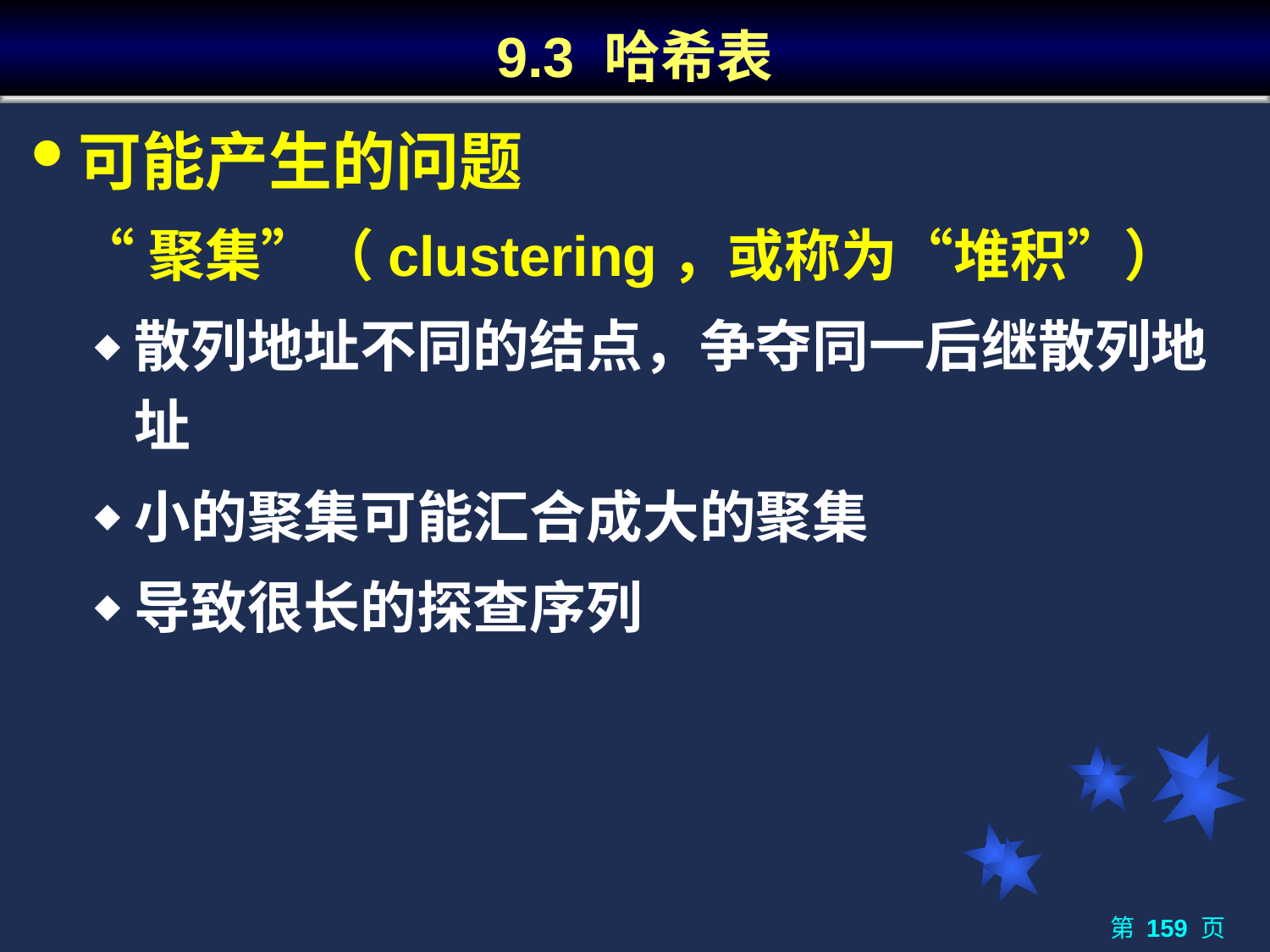

# 9.3 哈希表
可能产生的问题
	“聚集”（clustering，或称为“堆积”）
散列地址不同的结点，争夺同一后继散列地址
小的聚集可能汇合成大的聚集
导致很长的探查序列
第 159 页